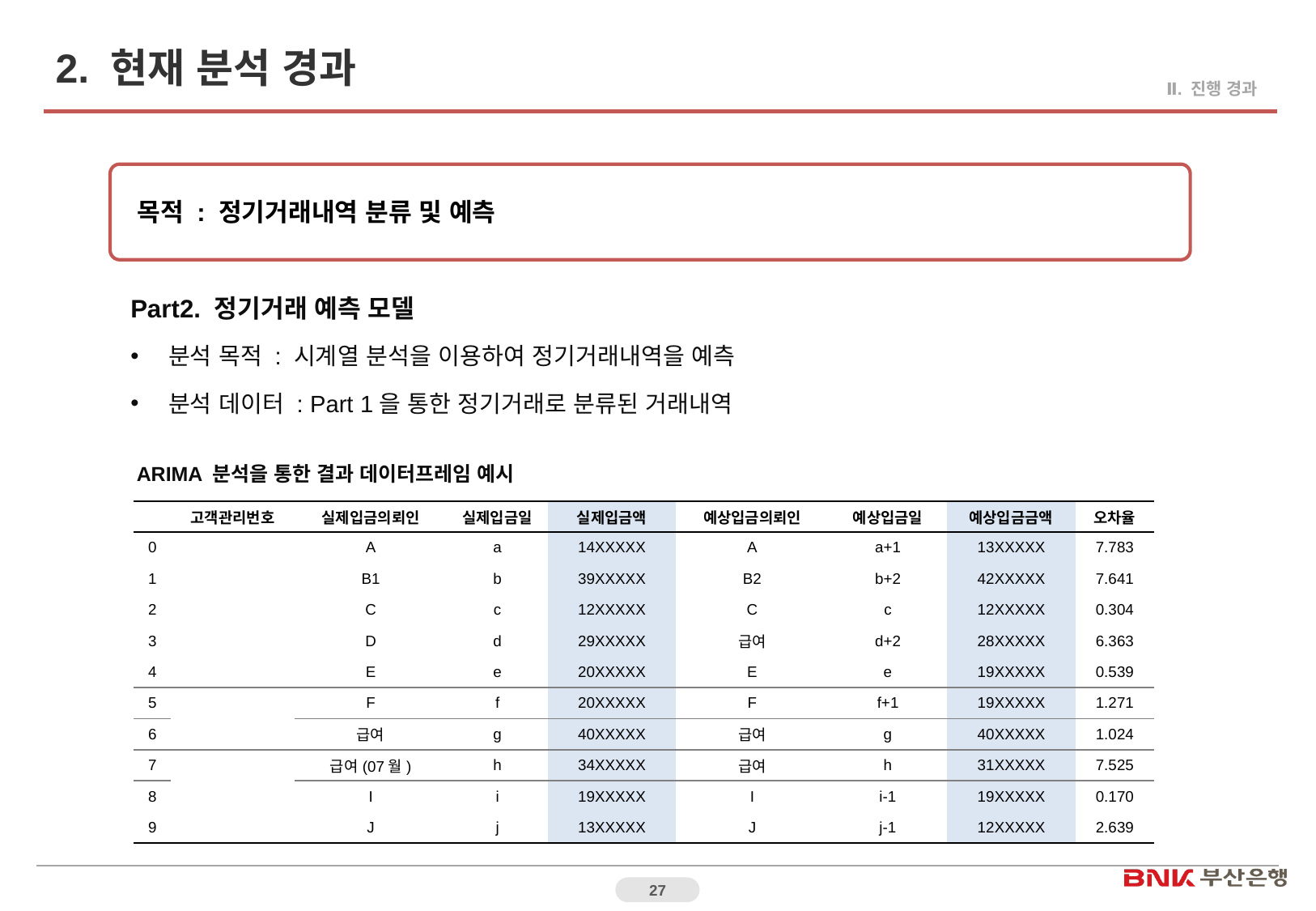

2. 현재 분석 경과
Ⅱ. 진행 경과

목적 : 정기거래내역 분류 및 예측

Part2. 정기거래 예측 모델
분석 목적 : 시계열 분석을 이용하여 정기거래내역을 예측
분석 데이터 : Part 1을 통한 정기거래로 분류된 거래내역
ARIMA 분석을 통한 결과 데이터프레임 예시
|  | 고객관리번호 | 실제입금의뢰인 | 실제입금일 | 실제입금액 | 예상입금의뢰인 | 예상입금일 | 예상입금금액 | 오차율 |
| --- | --- | --- | --- | --- | --- | --- | --- | --- |
| 0 |  | A | a | 14XXXXX | A | a+1 | 13XXXXX | 7.783 |
| 1 |  | B1 | b | 39XXXXX | B2 | b+2 | 42XXXXX | 7.641 |
| 2 |  | C | c | 12XXXXX | C | c | 12XXXXX | 0.304 |
| 3 |  | D | d | 29XXXXX | 급여 | d+2 | 28XXXXX | 6.363 |
| 4 |  | E | e | 20XXXXX | E | e | 19XXXXX | 0.539 |
| 5 |  | F | f | 20XXXXX | F | f+1 | 19XXXXX | 1.271 |
| 6 |  | 급여 | g | 40XXXXX | 급여 | g | 40XXXXX | 1.024 |
| 7 |  | 급여(07월) | h | 34XXXXX | 급여 | h | 31XXXXX | 7.525 |
| 8 |  | I | i | 19XXXXX | I | i-1 | 19XXXXX | 0.170 |
| 9 |  | J | j | 13XXXXX | J | j-1 | 12XXXXX | 2.639 |